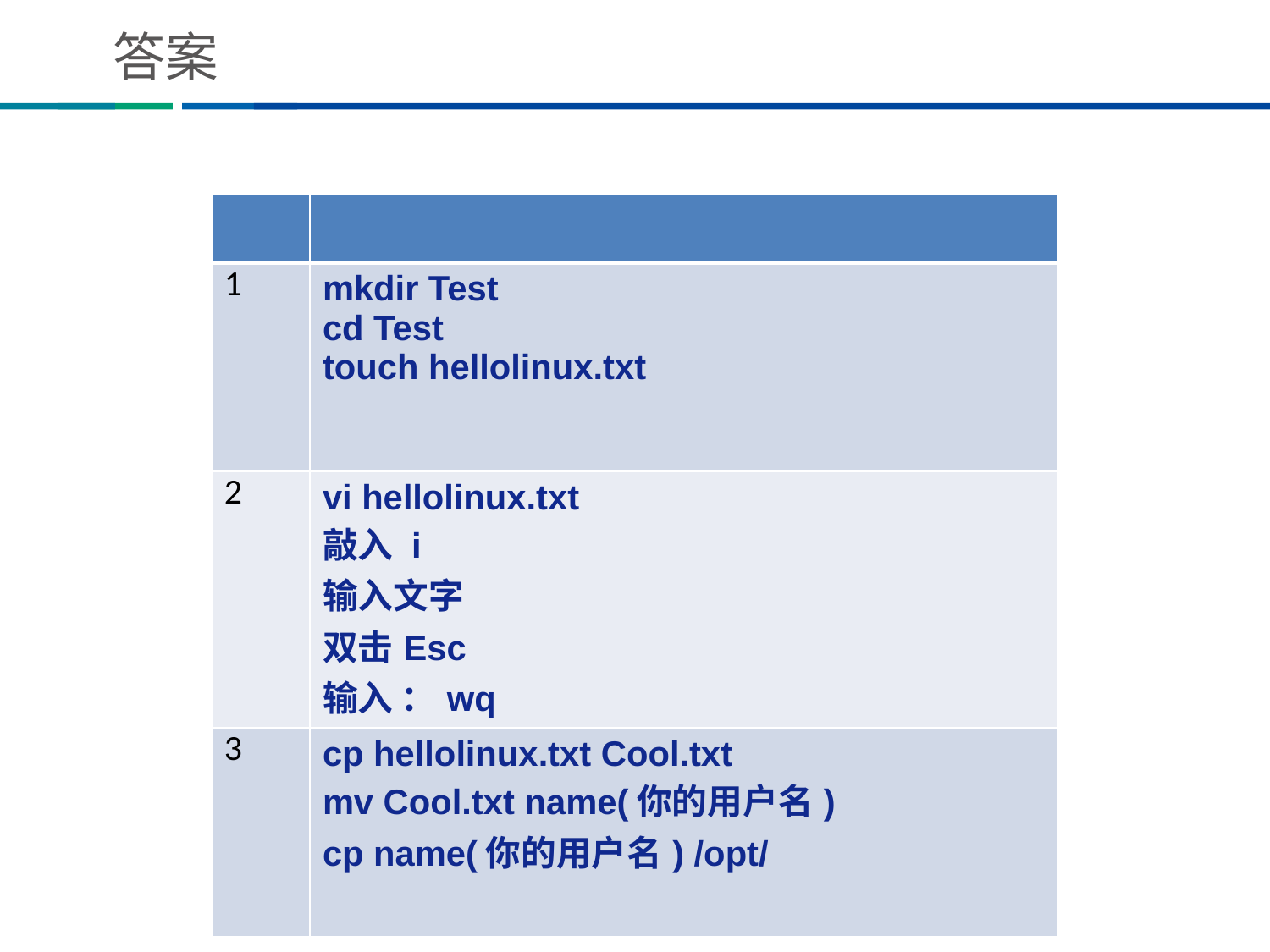

# 答案

|  |  |
| --- | --- |
| 1 | mkdir Test cd Test touch hellolinux.txt |
| 2 | vi hellolinux.txt 敲入 i 输入文字 双击Esc 输入 ：wq |
| 3 | cp hellolinux.txt Cool.txt mv Cool.txt name(你的用户名) cp name(你的用户名) /opt/ |